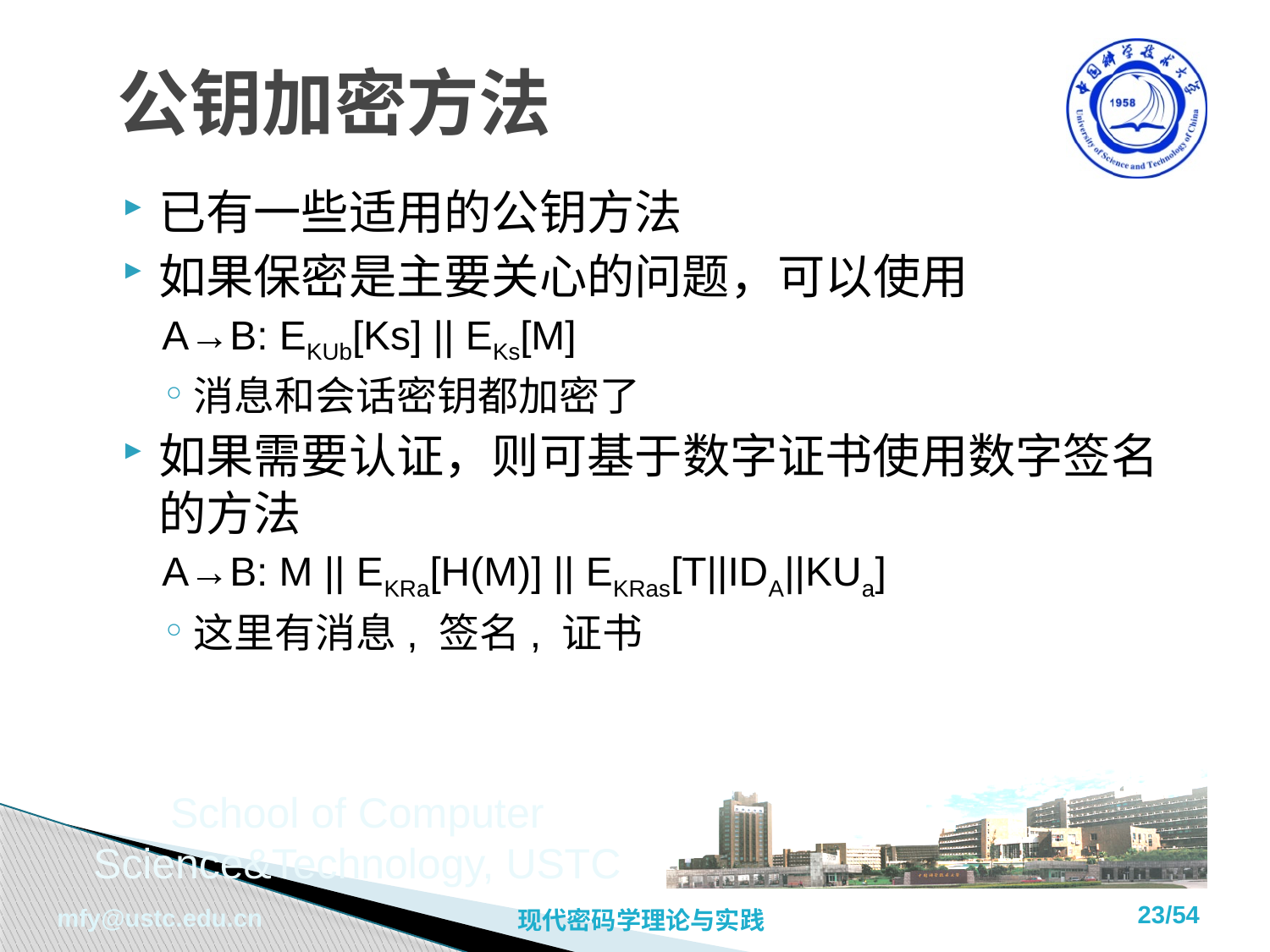

# 公钥加密方法
已有一些适用的公钥方法
如果保密是主要关心的问题，可以使用
A→B: EKUb[Ks] || EKs[M]
消息和会话密钥都加密了
如果需要认证，则可基于数字证书使用数字签名的方法
A→B: M || EKRa[H(M)] || EKRas[T||IDA||KUa]
这里有消息, 签名, 证书